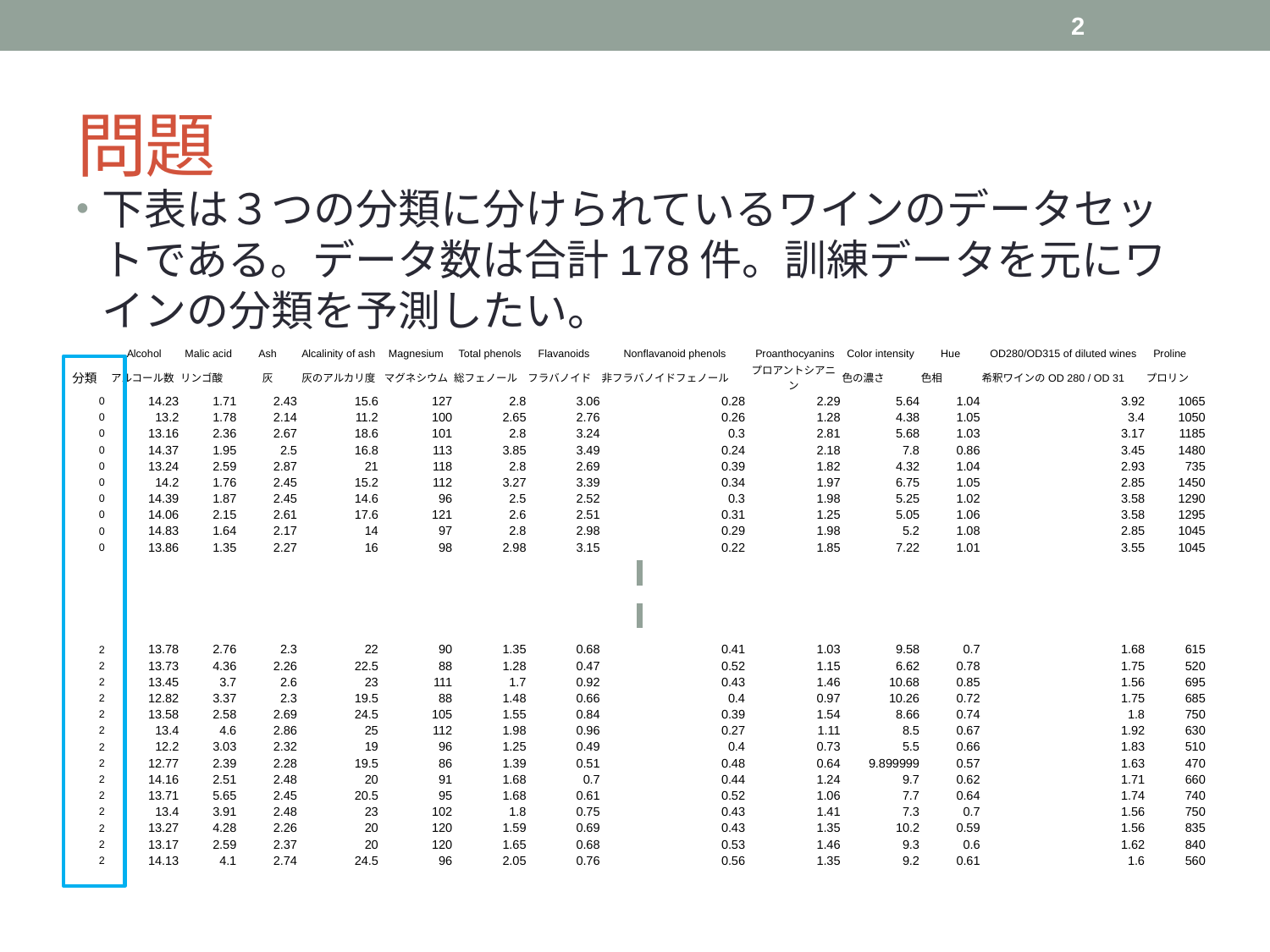

2
# 問題
下表は３つの分類に分けられているワインのデータセットである。データ数は合計178件。訓練データを元にワインの分類を予測したい。
|  | Alcohol | Malic acid | Ash | Alcalinity of ash | Magnesium | Total phenols | Flavanoids | Nonflavanoid phenols | Proanthocyanins | Color intensity | Hue | OD280/OD315 of diluted wines | Proline |
| --- | --- | --- | --- | --- | --- | --- | --- | --- | --- | --- | --- | --- | --- |
| 分類 | アルコール数 | リンゴ酸 | 灰 | 灰のアルカリ度 | マグネシウム | 総フェノール | フラバノイド | 非フラバノイドフェノール | プロアントシアニン | 色の濃さ | 色相 | 希釈ワインのOD 280 / OD 31 | プロリン |
| 0 | 14.23 | 1.71 | 2.43 | 15.6 | 127 | 2.8 | 3.06 | 0.28 | 2.29 | 5.64 | 1.04 | 3.92 | 1065 |
| 0 | 13.2 | 1.78 | 2.14 | 11.2 | 100 | 2.65 | 2.76 | 0.26 | 1.28 | 4.38 | 1.05 | 3.4 | 1050 |
| 0 | 13.16 | 2.36 | 2.67 | 18.6 | 101 | 2.8 | 3.24 | 0.3 | 2.81 | 5.68 | 1.03 | 3.17 | 1185 |
| 0 | 14.37 | 1.95 | 2.5 | 16.8 | 113 | 3.85 | 3.49 | 0.24 | 2.18 | 7.8 | 0.86 | 3.45 | 1480 |
| 0 | 13.24 | 2.59 | 2.87 | 21 | 118 | 2.8 | 2.69 | 0.39 | 1.82 | 4.32 | 1.04 | 2.93 | 735 |
| 0 | 14.2 | 1.76 | 2.45 | 15.2 | 112 | 3.27 | 3.39 | 0.34 | 1.97 | 6.75 | 1.05 | 2.85 | 1450 |
| 0 | 14.39 | 1.87 | 2.45 | 14.6 | 96 | 2.5 | 2.52 | 0.3 | 1.98 | 5.25 | 1.02 | 3.58 | 1290 |
| 0 | 14.06 | 2.15 | 2.61 | 17.6 | 121 | 2.6 | 2.51 | 0.31 | 1.25 | 5.05 | 1.06 | 3.58 | 1295 |
| 0 | 14.83 | 1.64 | 2.17 | 14 | 97 | 2.8 | 2.98 | 0.29 | 1.98 | 5.2 | 1.08 | 2.85 | 1045 |
| 0 | 13.86 | 1.35 | 2.27 | 16 | 98 | 2.98 | 3.15 | 0.22 | 1.85 | 7.22 | 1.01 | 3.55 | 1045 |

| 2 | 13.78 | 2.76 | 2.3 | 22 | 90 | 1.35 | 0.68 | 0.41 | 1.03 | 9.58 | 0.7 | 1.68 | 615 |
| --- | --- | --- | --- | --- | --- | --- | --- | --- | --- | --- | --- | --- | --- |
| 2 | 13.73 | 4.36 | 2.26 | 22.5 | 88 | 1.28 | 0.47 | 0.52 | 1.15 | 6.62 | 0.78 | 1.75 | 520 |
| 2 | 13.45 | 3.7 | 2.6 | 23 | 111 | 1.7 | 0.92 | 0.43 | 1.46 | 10.68 | 0.85 | 1.56 | 695 |
| 2 | 12.82 | 3.37 | 2.3 | 19.5 | 88 | 1.48 | 0.66 | 0.4 | 0.97 | 10.26 | 0.72 | 1.75 | 685 |
| 2 | 13.58 | 2.58 | 2.69 | 24.5 | 105 | 1.55 | 0.84 | 0.39 | 1.54 | 8.66 | 0.74 | 1.8 | 750 |
| 2 | 13.4 | 4.6 | 2.86 | 25 | 112 | 1.98 | 0.96 | 0.27 | 1.11 | 8.5 | 0.67 | 1.92 | 630 |
| 2 | 12.2 | 3.03 | 2.32 | 19 | 96 | 1.25 | 0.49 | 0.4 | 0.73 | 5.5 | 0.66 | 1.83 | 510 |
| 2 | 12.77 | 2.39 | 2.28 | 19.5 | 86 | 1.39 | 0.51 | 0.48 | 0.64 | 9.899999 | 0.57 | 1.63 | 470 |
| 2 | 14.16 | 2.51 | 2.48 | 20 | 91 | 1.68 | 0.7 | 0.44 | 1.24 | 9.7 | 0.62 | 1.71 | 660 |
| 2 | 13.71 | 5.65 | 2.45 | 20.5 | 95 | 1.68 | 0.61 | 0.52 | 1.06 | 7.7 | 0.64 | 1.74 | 740 |
| 2 | 13.4 | 3.91 | 2.48 | 23 | 102 | 1.8 | 0.75 | 0.43 | 1.41 | 7.3 | 0.7 | 1.56 | 750 |
| 2 | 13.27 | 4.28 | 2.26 | 20 | 120 | 1.59 | 0.69 | 0.43 | 1.35 | 10.2 | 0.59 | 1.56 | 835 |
| 2 | 13.17 | 2.59 | 2.37 | 20 | 120 | 1.65 | 0.68 | 0.53 | 1.46 | 9.3 | 0.6 | 1.62 | 840 |
| 2 | 14.13 | 4.1 | 2.74 | 24.5 | 96 | 2.05 | 0.76 | 0.56 | 1.35 | 9.2 | 0.61 | 1.6 | 560 |